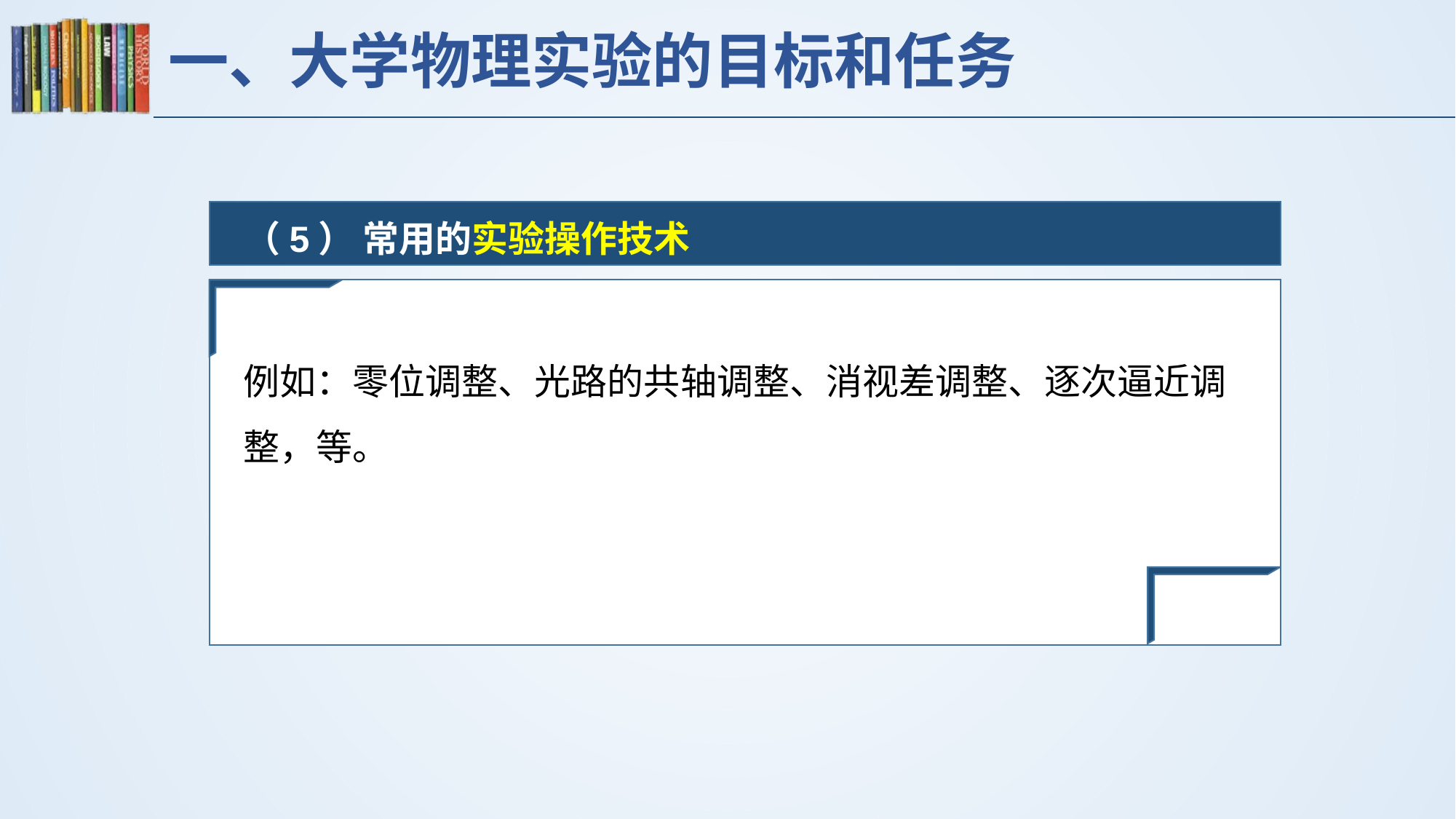

# 一、大学物理实验的目标和任务

（5） 常用的实验操作技术

例如：零位调整、光路的共轴调整、消视差调整、逐次逼近调整，等。